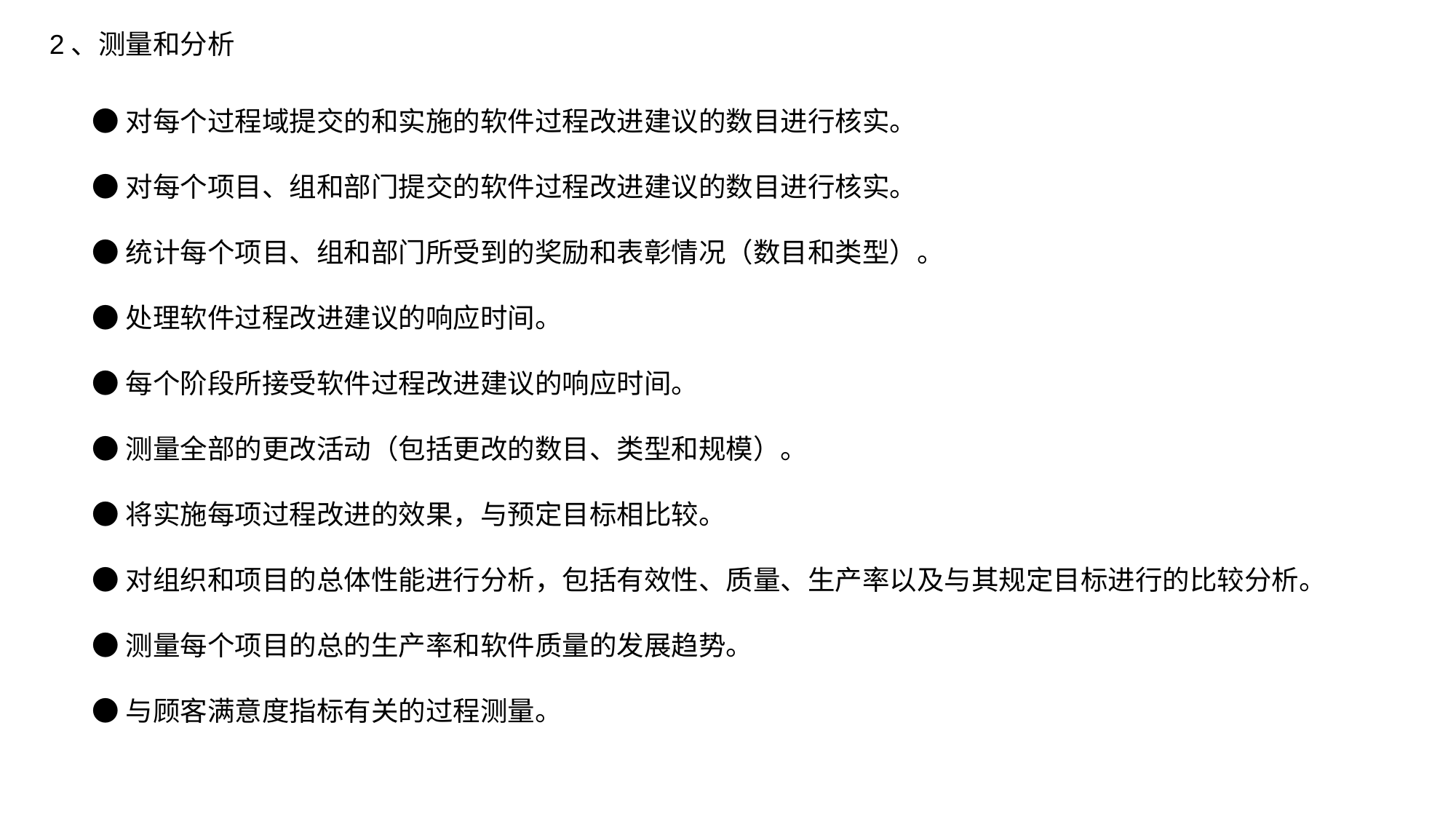

2、测量和分析
●对每个过程域提交的和实施的软件过程改进建议的数目进行核实。
●对每个项目、组和部门提交的软件过程改进建议的数目进行核实。
●统计每个项目、组和部门所受到的奖励和表彰情况（数目和类型）。
●处理软件过程改进建议的响应时间。
●每个阶段所接受软件过程改进建议的响应时间。
●测量全部的更改活动（包括更改的数目、类型和规模）。
●将实施每项过程改进的效果，与预定目标相比较。
●对组织和项目的总体性能进行分析，包括有效性、质量、生产率以及与其规定目标进行的比较分析。
●测量每个项目的总的生产率和软件质量的发展趋势。
●与顾客满意度指标有关的过程测量。